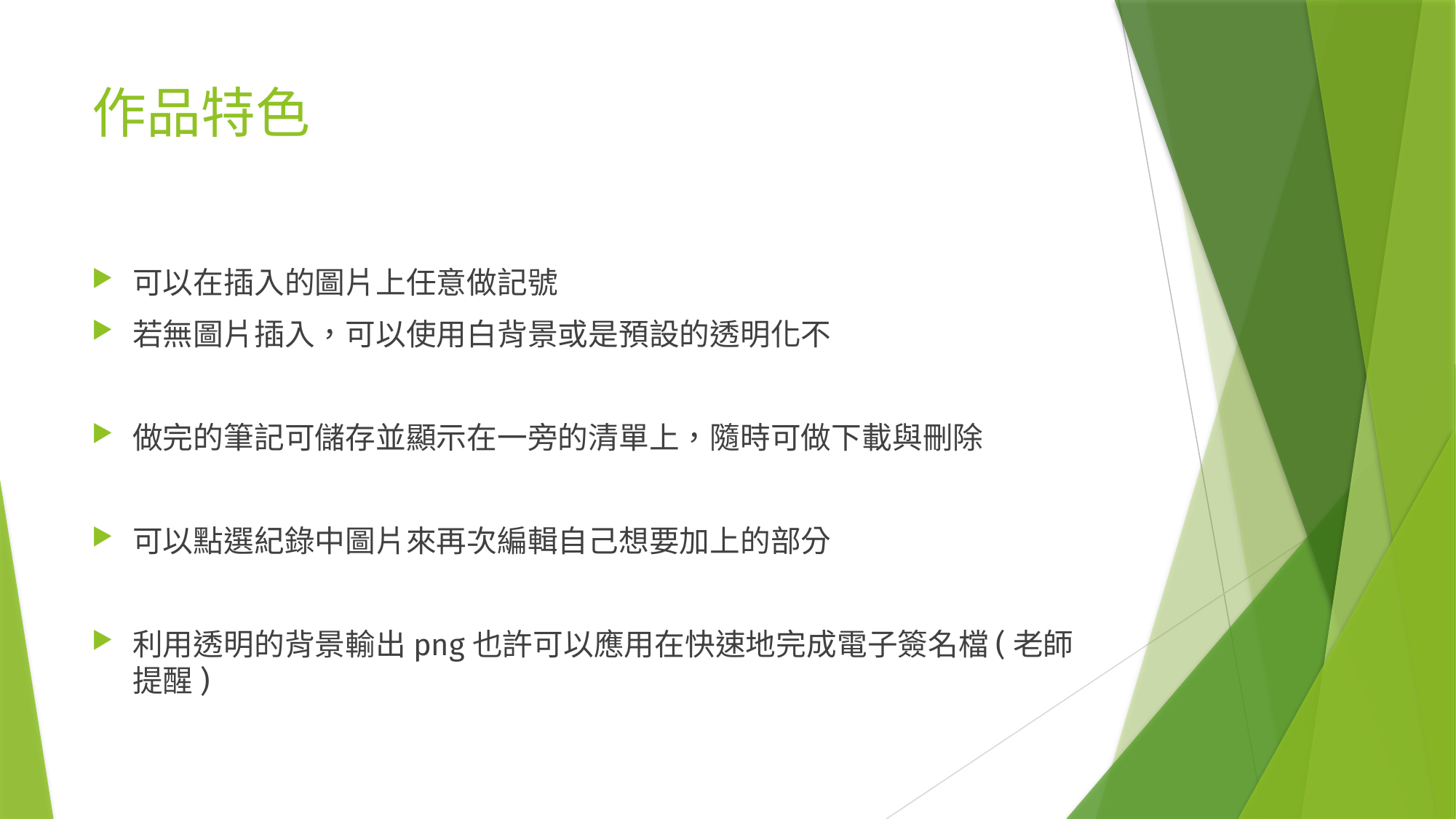

# 作品特色
可以在插入的圖片上任意做記號
若無圖片插入，可以使用白背景或是預設的透明化不

做完的筆記可儲存並顯示在一旁的清單上，隨時可做下載與刪除

可以點選紀錄中圖片來再次編輯自己想要加上的部分

利用透明的背景輸出png也許可以應用在快速地完成電子簽名檔(老師提醒)